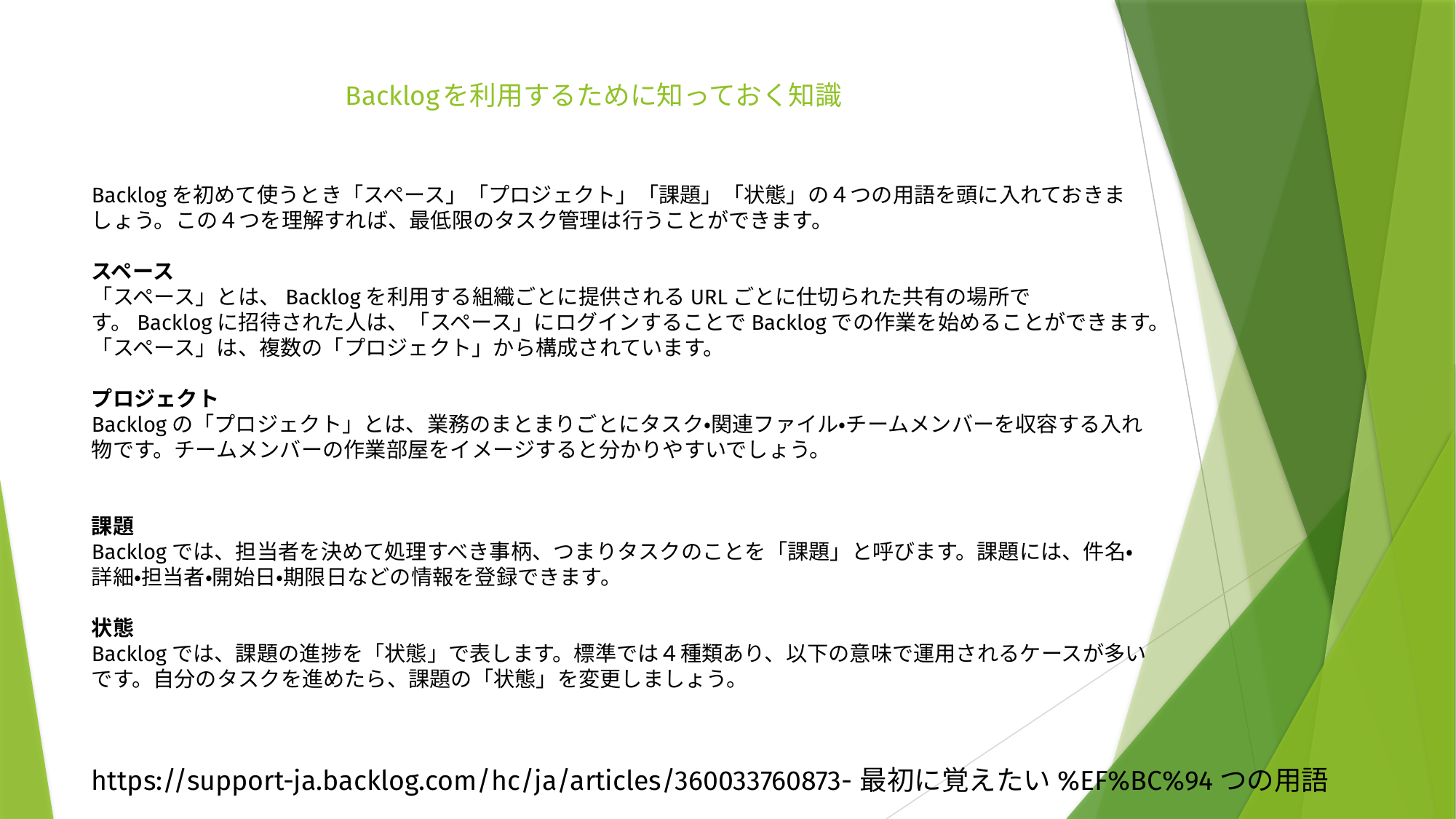

# Backlogを利用するために知っておく知識
Backlogを初めて使うとき「スペース」「プロジェクト」「課題」「状態」の４つの用語を頭に入れておきましょう。この４つを理解すれば、最低限のタスク管理は行うことができます。

スペース
「スペース」とは、Backlogを利用する組織ごとに提供されるURLごとに仕切られた共有の場所です。Backlogに招待された人は、「スペース」にログインすることでBacklogでの作業を始めることができます。「スペース」は、複数の「プロジェクト」から構成されています。

プロジェクト
Backlogの「プロジェクト」とは、業務のまとまりごとにタスク・関連ファイル・チームメンバーを収容する入れ物です。チームメンバーの作業部屋をイメージすると分かりやすいでしょう。

課題
Backlogでは、担当者を決めて処理すべき事柄、つまりタスクのことを「課題」と呼びます。課題には、件名・詳細・担当者・開始日・期限日などの情報を登録できます。

状態
Backlogでは、課題の進捗を「状態」で表します。標準では４種類あり、以下の意味で運用されるケースが多いです。自分のタスクを進めたら、課題の「状態」を変更しましょう。
https://support-ja.backlog.com/hc/ja/articles/360033760873-最初に覚えたい%EF%BC%94つの用語